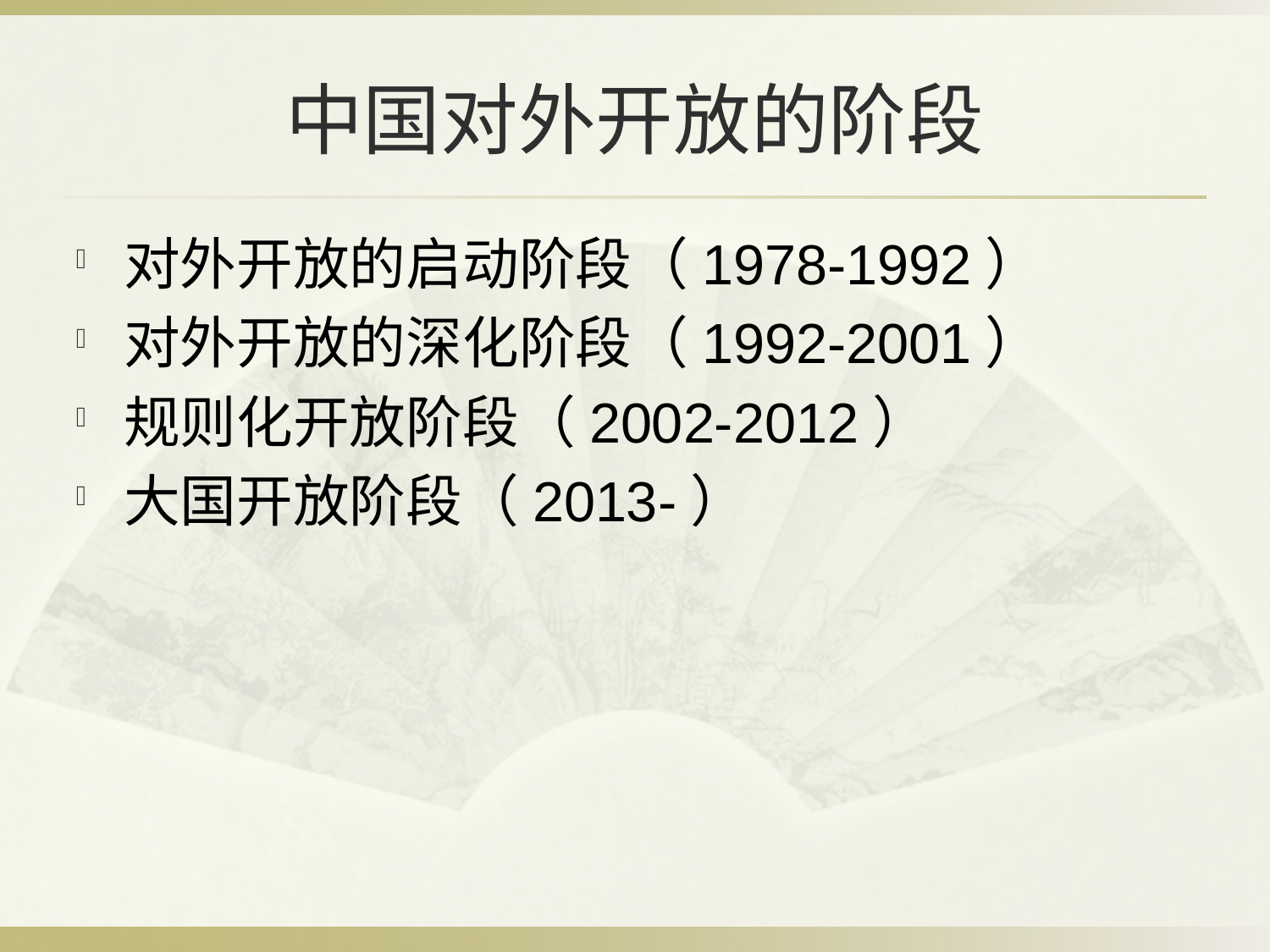

# 中国对外开放的阶段
对外开放的启动阶段（1978-1992）
对外开放的深化阶段（1992-2001）
规则化开放阶段（2002-2012）
大国开放阶段（2013-）